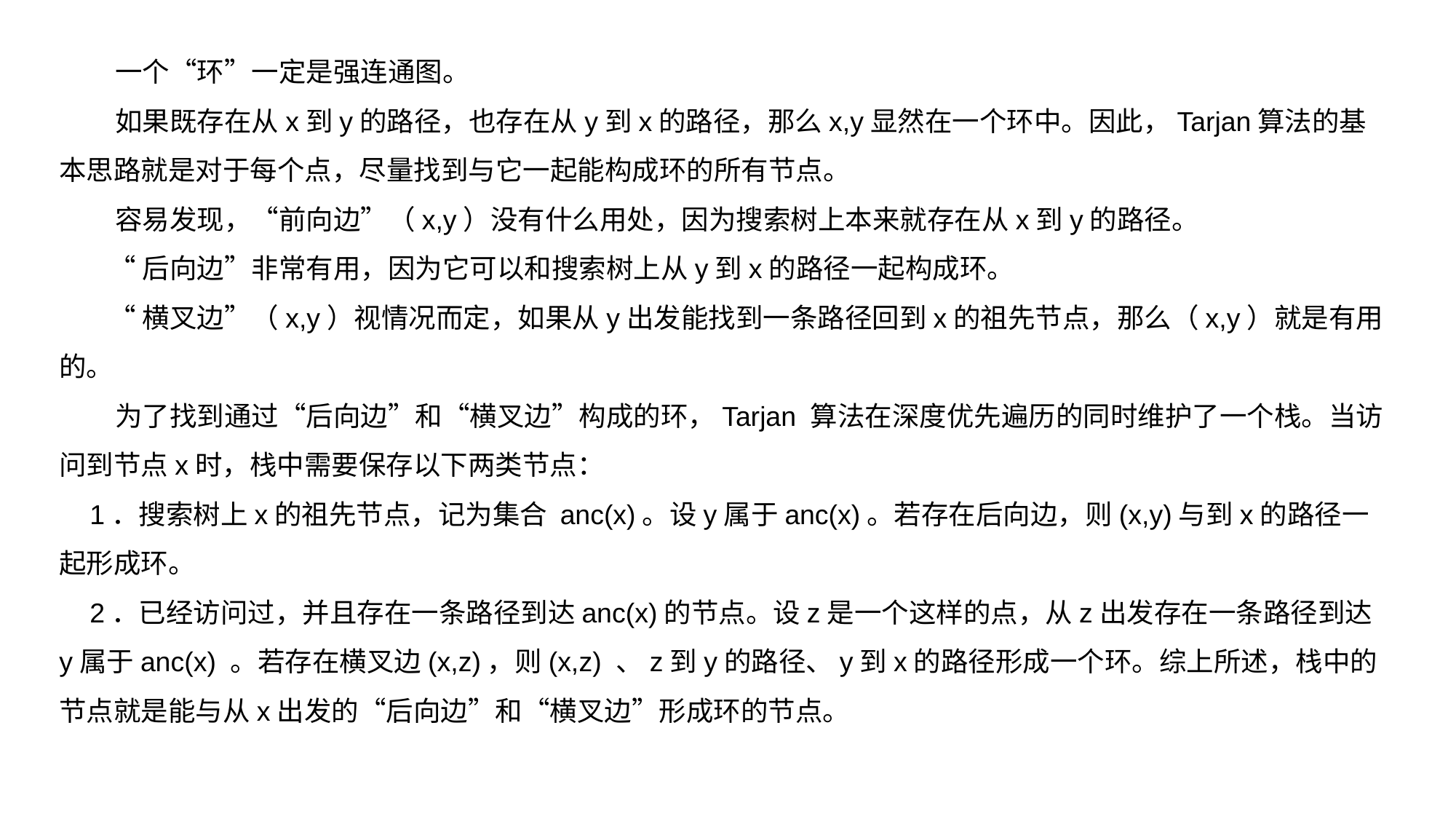

一个“环”一定是强连通图。
        如果既存在从x到y的路径，也存在从y到x的路径，那么x,y显然在一个环中。因此，Tarjan算法的基本思路就是对于每个点，尽量找到与它一起能构成环的所有节点。
        容易发现，“前向边”（x,y）没有什么用处，因为搜索树上本来就存在从x到y的路径。
        “后向边”非常有用，因为它可以和搜索树上从y到x的路径一起构成环。
        “横叉边”（x,y）视情况而定，如果从y出发能找到一条路径回到x的祖先节点，那么（x,y）就是有用的。
        为了找到通过“后向边”和“横叉边”构成的环，Tarjan 算法在深度优先遍历的同时维护了一个栈。当访问到节点x时，栈中需要保存以下两类节点：
    1．搜索树上x的祖先节点，记为集合 anc(x)。设y属于anc(x)。若存在后向边，则(x,y)与到x的路径一起形成环。
    2．已经访问过，并且存在一条路径到达anc(x)的节点。设z是一个这样的点，从z出发存在一条路径到达y属于anc(x) 。若存在横叉边(x,z)，则(x,z) 、z到y的路径、y到x的路径形成一个环。综上所述，栈中的节点就是能与从x出发的“后向边”和“横叉边”形成环的节点。